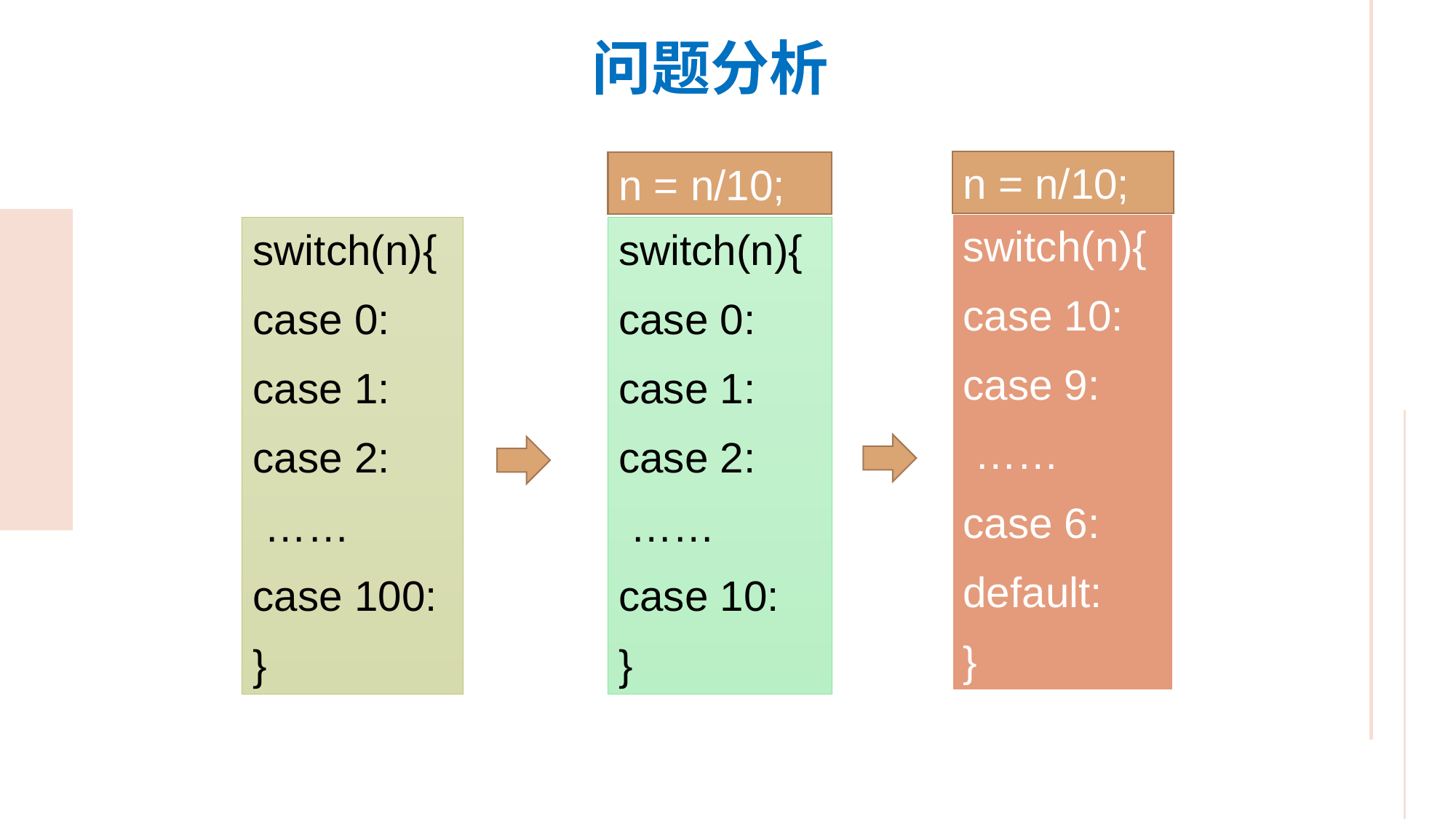

问题分析
n = n/10;
n = n/10;
switch(n){
case 10:
case 9:
 ……
case 6:
default:
}
switch(n){
case 0:
case 1:
case 2:
 ……
case 100:
}
switch(n){
case 0:
case 1:
case 2:
 ……
case 10:
}